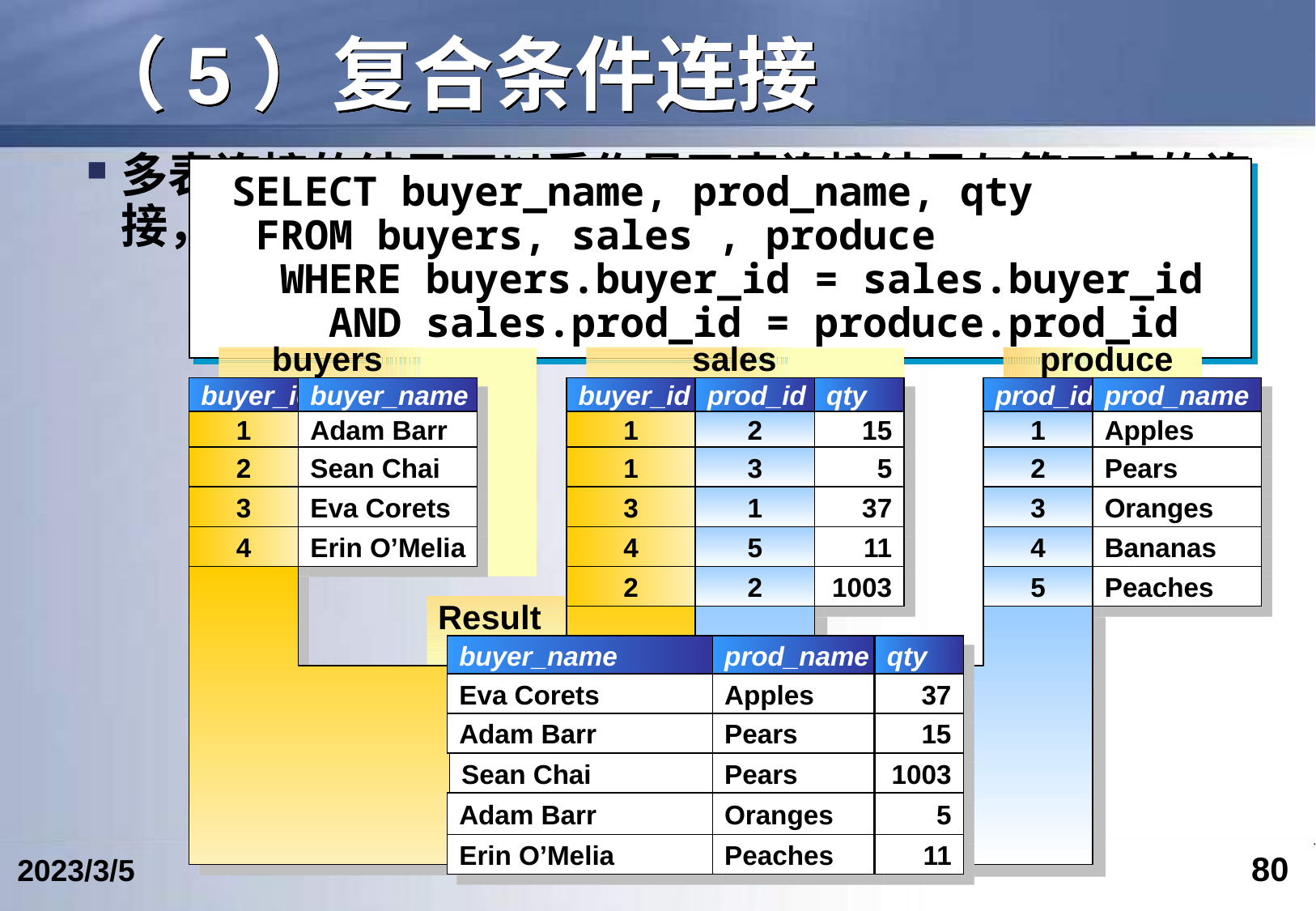

# （5）复合条件连接
多表连接的结果可以看作是两表连接结果与第三表的连接，并依此类推
SELECT buyer_name, prod_name, qty
 FROM buyers, sales , produce
  WHERE buyers.buyer_id = sales.buyer_id
    AND sales.prod_id = produce.prod_id
buyers
sales
produce

buyer_id
buyer_name
1
Adam Barr
2
Sean Chai
3
Eva Corets
4
Erin O’Melia
buyer_id
prod_id
qty
1
2
15
1
3
5
3
1
37
4
5
11
2
2
1003
prod_id
prod_name
1
Apples
2
Pears
3
Oranges
4
Bananas
5
Peaches

Result

buyer_name
prod_name
qty
Eva Corets
Apples
37
Adam Barr
Pears
15
Sean Chai
Pears
1003
Adam Barr
Oranges
5
Erin O’Melia
Peaches
11
80
2023/3/5